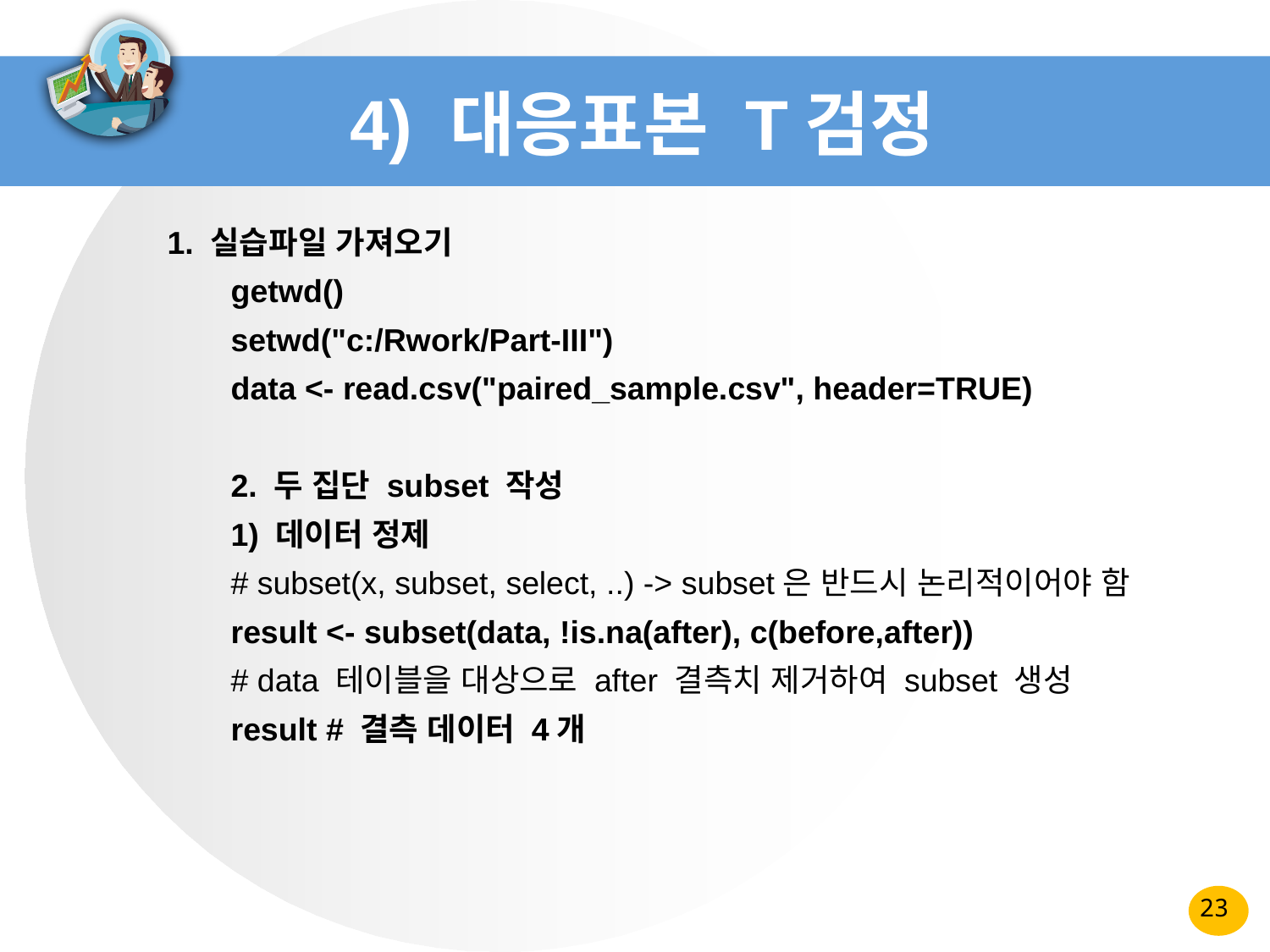

# 4) 대응표본 T검정
1. 실습파일 가져오기
getwd()
setwd("c:/Rwork/Part-III")
data <- read.csv("paired_sample.csv", header=TRUE)

2. 두 집단 subset 작성
1) 데이터 정제
# subset(x, subset, select, ..) -> subset은 반드시 논리적이어야 함
result <- subset(data, !is.na(after), c(before,after))
# data 테이블을 대상으로 after 결측치 제거하여 subset 생성
result # 결측 데이터 4개
23